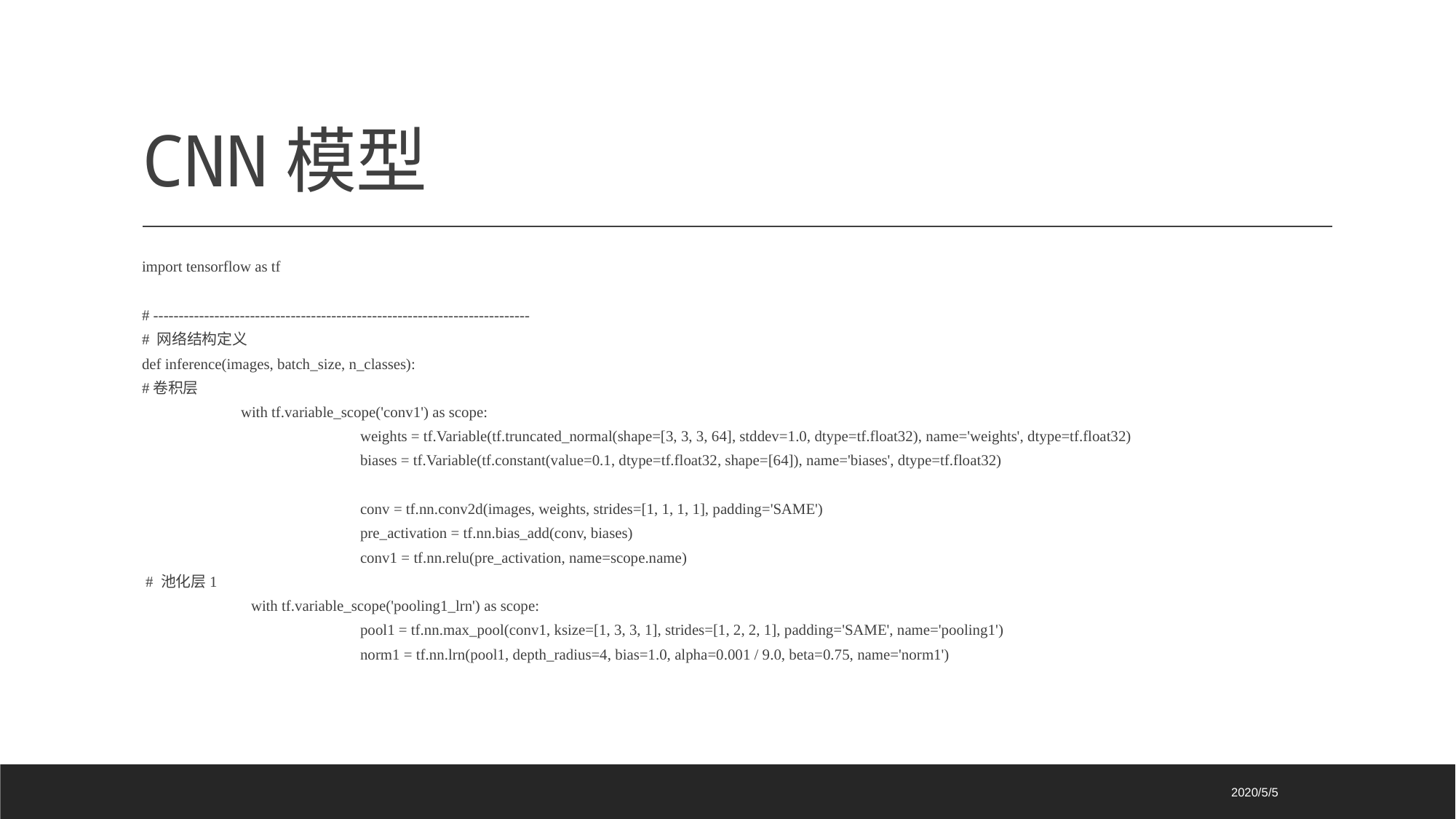

# CNN模型
import tensorflow as tf

# --------------------------------------------------------------------------
# 网络结构定义
def inference(images, batch_size, n_classes):
#卷积层
                                with tf.variable_scope('conv1') as scope:
        		weights = tf.Variable(tf.truncated_normal(shape=[3, 3, 3, 64], stddev=1.0, dtype=tf.float32), name='weights', dtype=tf.float32)
        		biases = tf.Variable(tf.constant(value=0.1, dtype=tf.float32, shape=[64]), name='biases', dtype=tf.float32)

        		conv = tf.nn.conv2d(images, weights, strides=[1, 1, 1, 1], padding='SAME')
        		pre_activation = tf.nn.bias_add(conv, biases)
        		conv1 = tf.nn.relu(pre_activation, name=scope.name)
 # 池化层1
 	with tf.variable_scope('pooling1_lrn') as scope:
        		pool1 = tf.nn.max_pool(conv1, ksize=[1, 3, 3, 1], strides=[1, 2, 2, 1], padding='SAME', name='pooling1')
        		norm1 = tf.nn.lrn(pool1, depth_radius=4, bias=1.0, alpha=0.001 / 9.0, beta=0.75, name='norm1')

2020/5/5